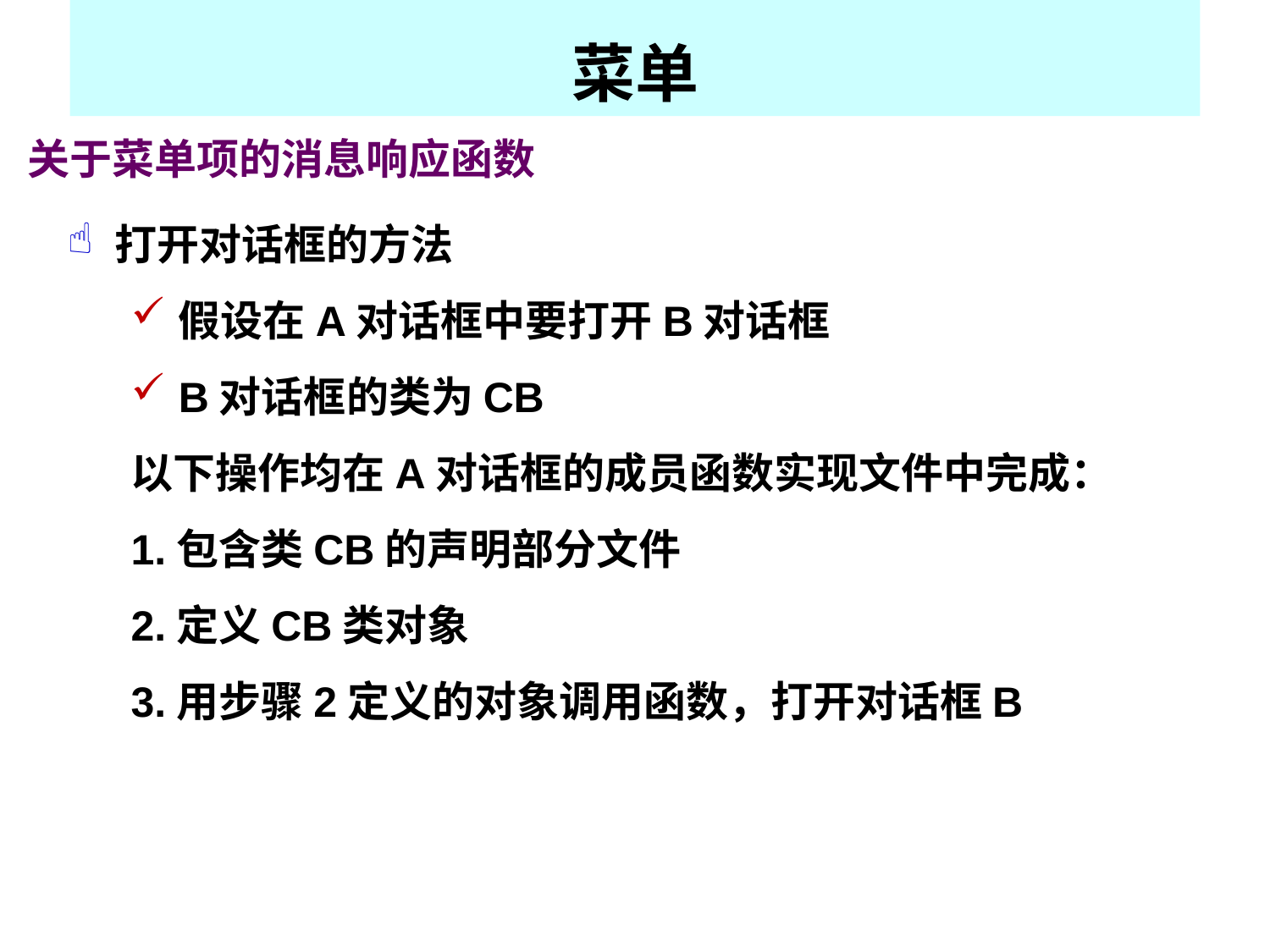

菜单
关于菜单项的消息响应函数
打开对话框的方法
假设在A对话框中要打开B对话框
B对话框的类为CB
以下操作均在A对话框的成员函数实现文件中完成：
1.包含类CB的声明部分文件
2.定义CB类对象
3.用步骤2定义的对象调用函数，打开对话框B